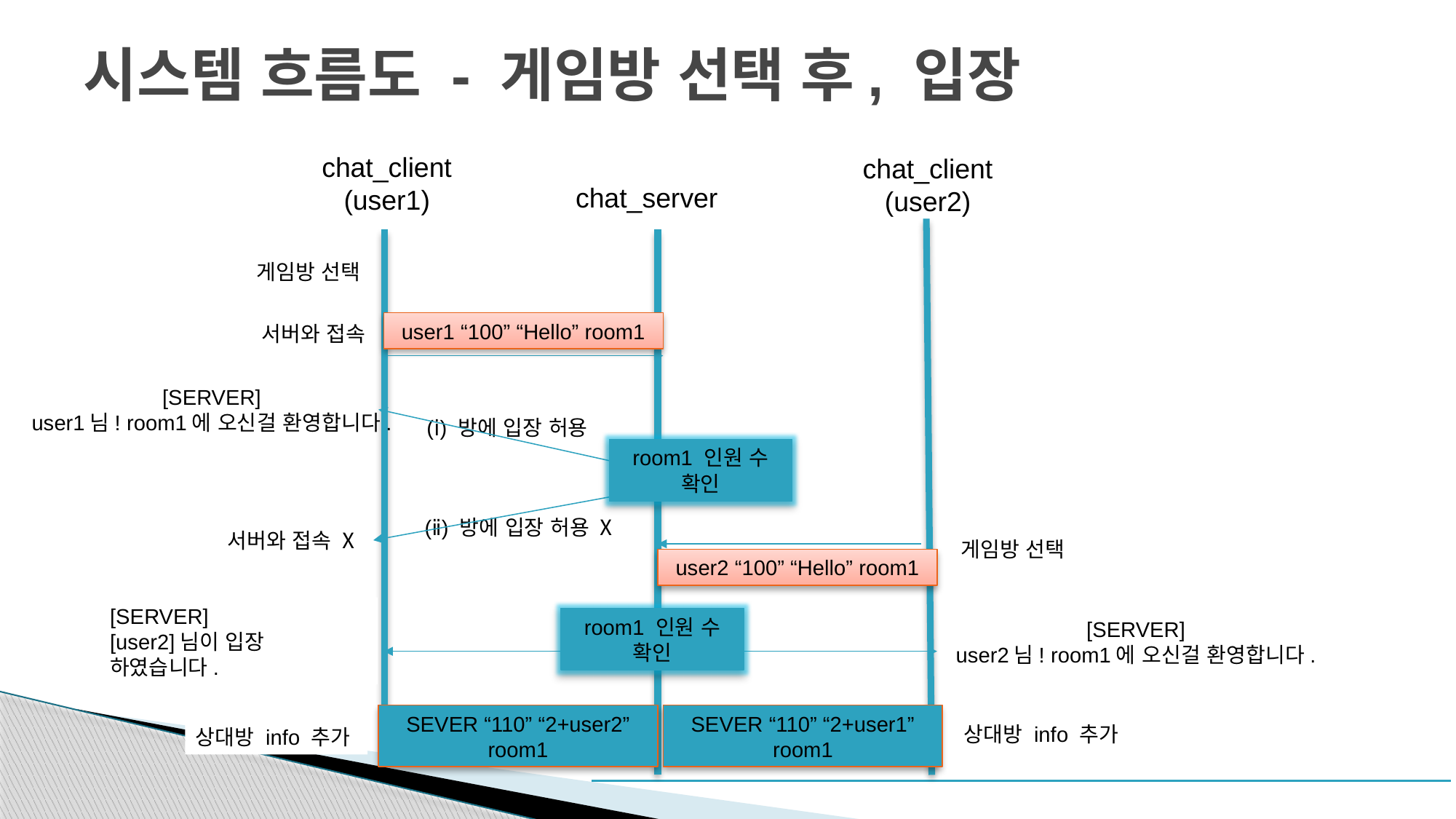

# 시스템 흐름도 - 게임방 선택 후, 입장
chat_client
(user1)
chat_client
(user2)
chat_server
게임방 선택
user1 “100” “Hello” room1
서버와 접속
[SERVER]
user1님! room1에 오신걸 환영합니다.
(ⅰ) 방에 입장 허용
room1 인원 수 확인
(ⅱ) 방에 입장 허용 Ⅹ
서버와 접속 Ⅹ
게임방 선택
user2 “100” “Hello” room1
[SERVER]
[user2]님이 입장 하였습니다.
room1 인원 수 확인
[SERVER]
user2님! room1에 오신걸 환영합니다.
SEVER “110” “2+user2” room1
SEVER “110” “2+user1” room1
상대방 info 추가
상대방 info 추가